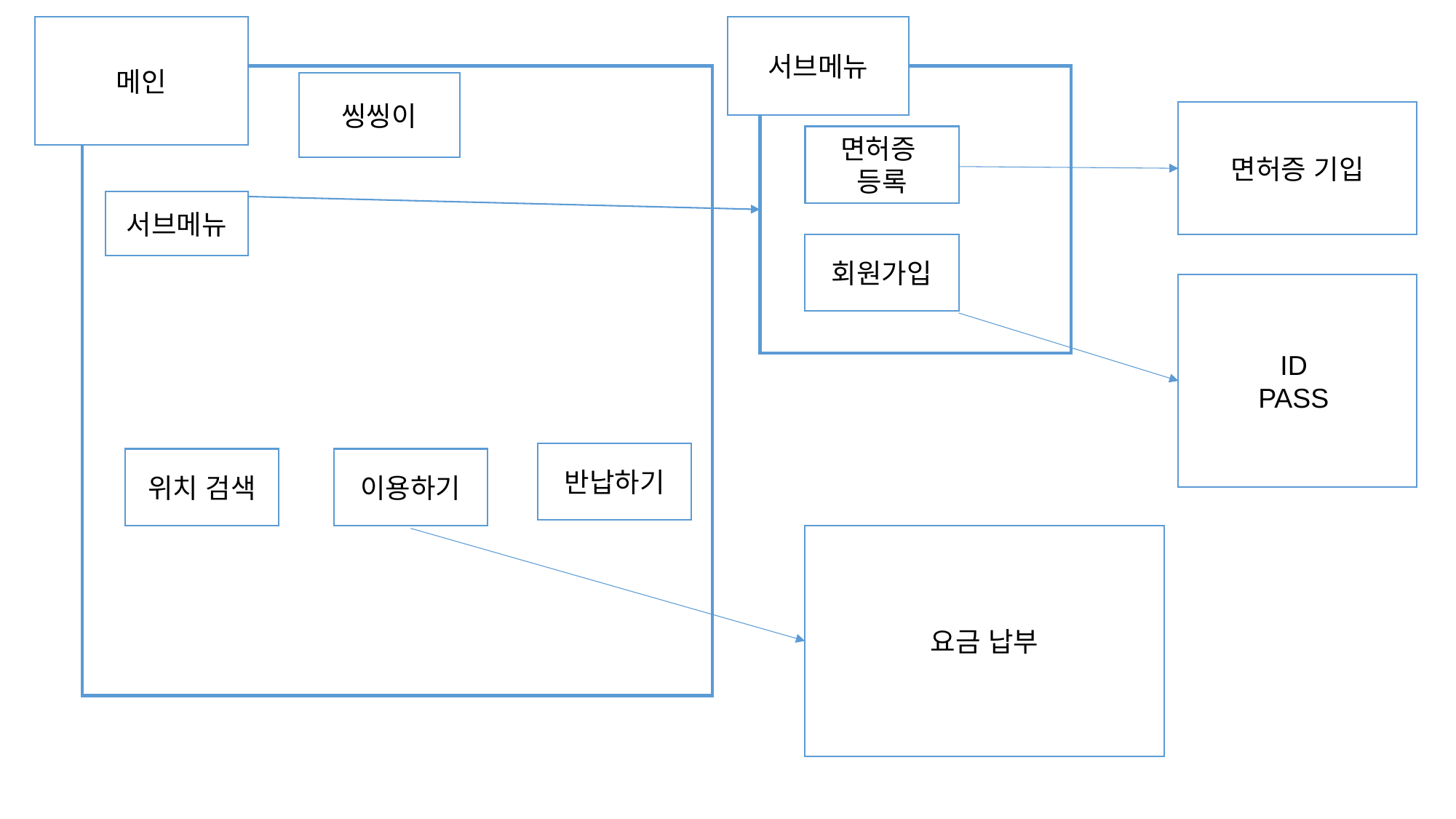

메인
서브메뉴

씽씽이
면허증 기입
면허증
등록
서브메뉴
회원가입
ID
PASS
반납하기
위치 검색
이용하기
요금 납부